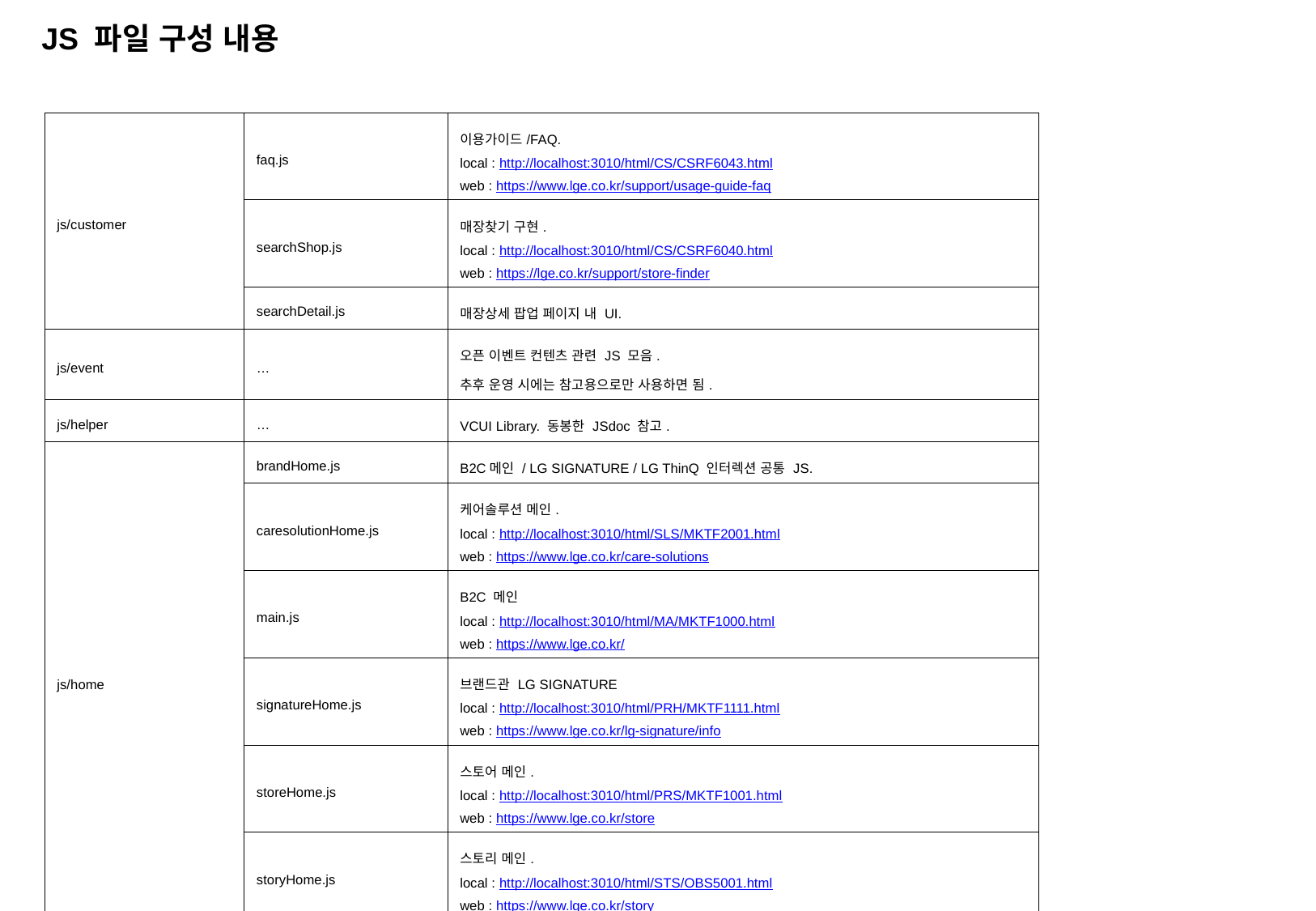

JS 파일 구성 내용
| js/customer | faq.js | 이용가이드/FAQ. local : http://localhost:3010/html/CS/CSRF6043.html web : https://www.lge.co.kr/support/usage-guide-faq |
| --- | --- | --- |
|  | searchShop.js | 매장찾기 구현. local : http://localhost:3010/html/CS/CSRF6040.html web : https://lge.co.kr/support/store-finder |
|  | searchDetail.js | 매장상세 팝업 페이지 내 UI. |
| js/event | … | 오픈 이벤트 컨텐츠 관련 JS 모음. 추후 운영 시에는 참고용으로만 사용하면 됨. |
| js/helper | … | VCUI Library. 동봉한 JSdoc 참고. |
| js/home | brandHome.js | B2C메인 / LG SIGNATURE / LG ThinQ 인터렉션 공통 JS. |
|  | caresolutionHome.js | 케어솔루션 메인. local : http://localhost:3010/html/SLS/MKTF2001.html web : https://www.lge.co.kr/care-solutions |
|  | main.js | B2C 메인 local : http://localhost:3010/html/MA/MKTF1000.html web : https://www.lge.co.kr/ |
|  | signatureHome.js | 브랜드관 LG SIGNATURE local : http://localhost:3010/html/PRH/MKTF1111.html web : https://www.lge.co.kr/lg-signature/info |
|  | storeHome.js | 스토어 메인. local : http://localhost:3010/html/PRS/MKTF1001.html web : https://www.lge.co.kr/store |
|  | storyHome.js | 스토리 메인. local : http://localhost:3010/html/STS/OBS5001.html web : https://www.lge.co.kr/story |